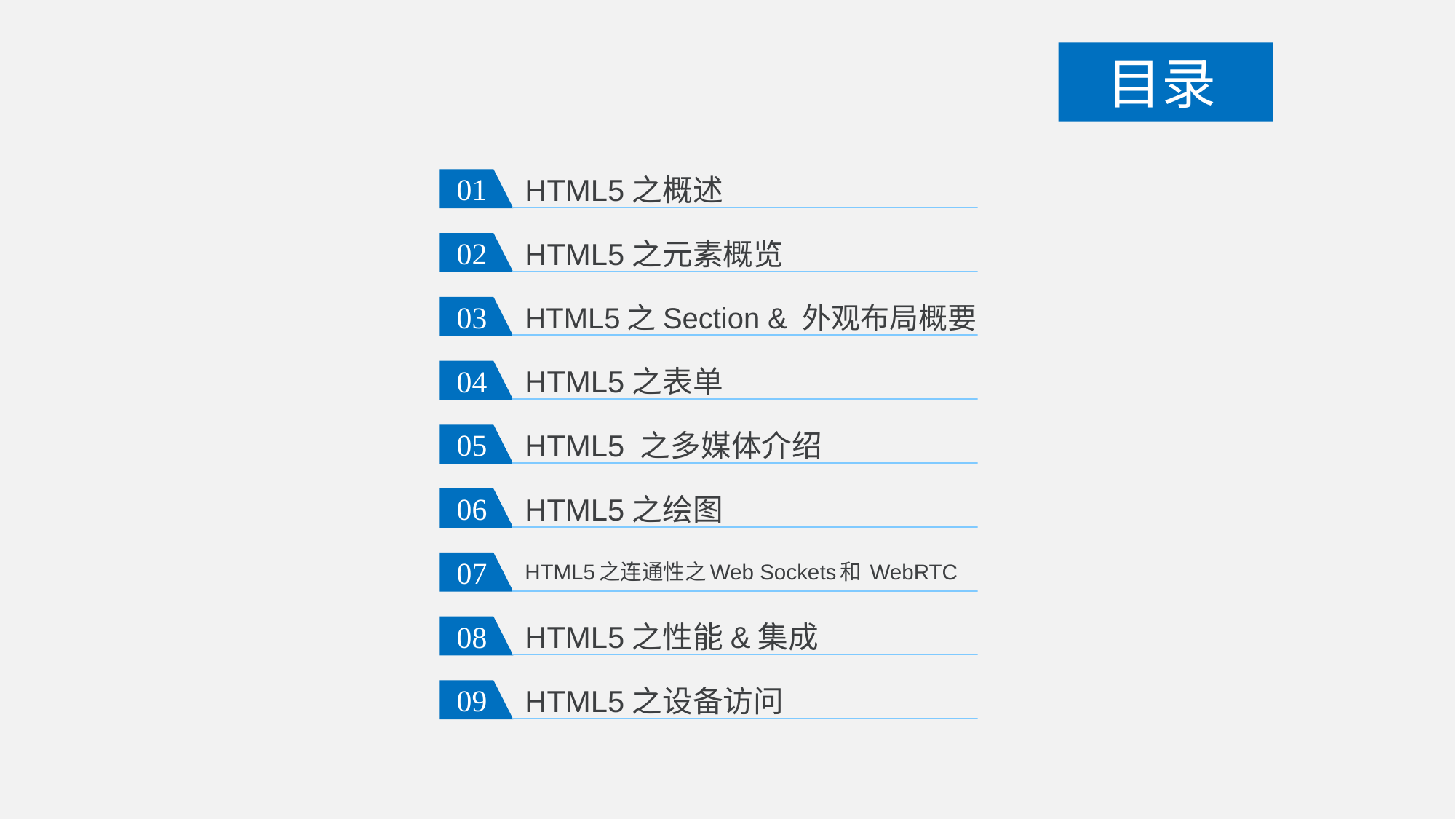

目录
HTML5之概述
01
HTML5之元素概览
02
HTML5之Section & 外观布局概要
03
HTML5之表单
04
HTML5 之多媒体介绍
05
HTML5之绘图
06
HTML5之连通性之Web Sockets和 WebRTC
07
HTML5之性能&集成
08
HTML5之设备访问
09